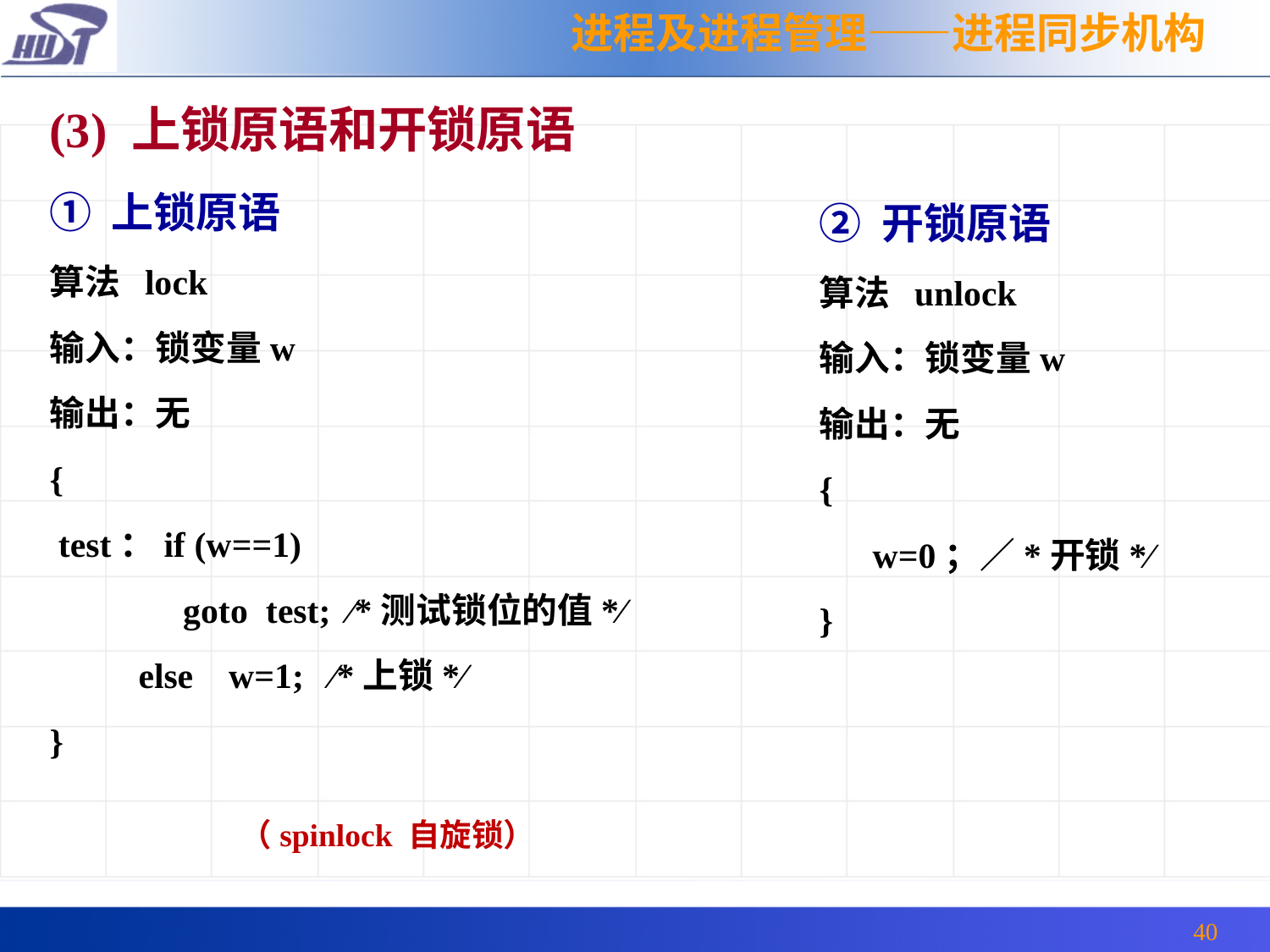

进程及进程管理——进程同步机构
(3) 上锁原语和开锁原语
① 上锁原语
算法  lock
输入：锁变量w
输出：无
{
 test：if (w==1)
               goto  test;  ∕*测试锁位的值*∕
          else    w=1;   ∕*上锁*∕
}
② 开锁原语
算法  unlock
输入：锁变量w
输出：无
{
      w=0；∕*开锁*∕
}
（spinlock 自旋锁）
40